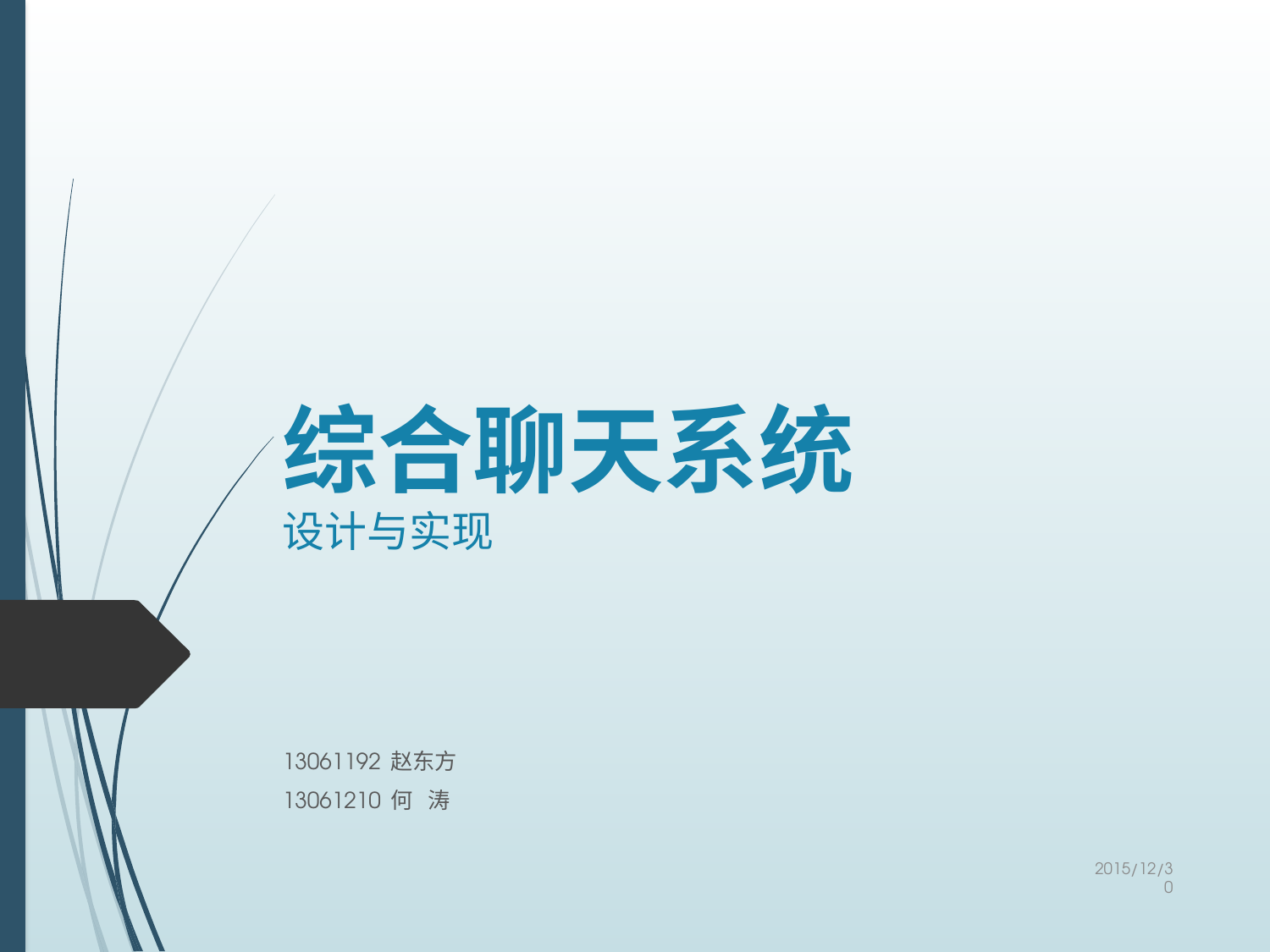

# 综合聊天系统 设计与实现

13061192 赵东方
13061210 何   涛
2015/12/30